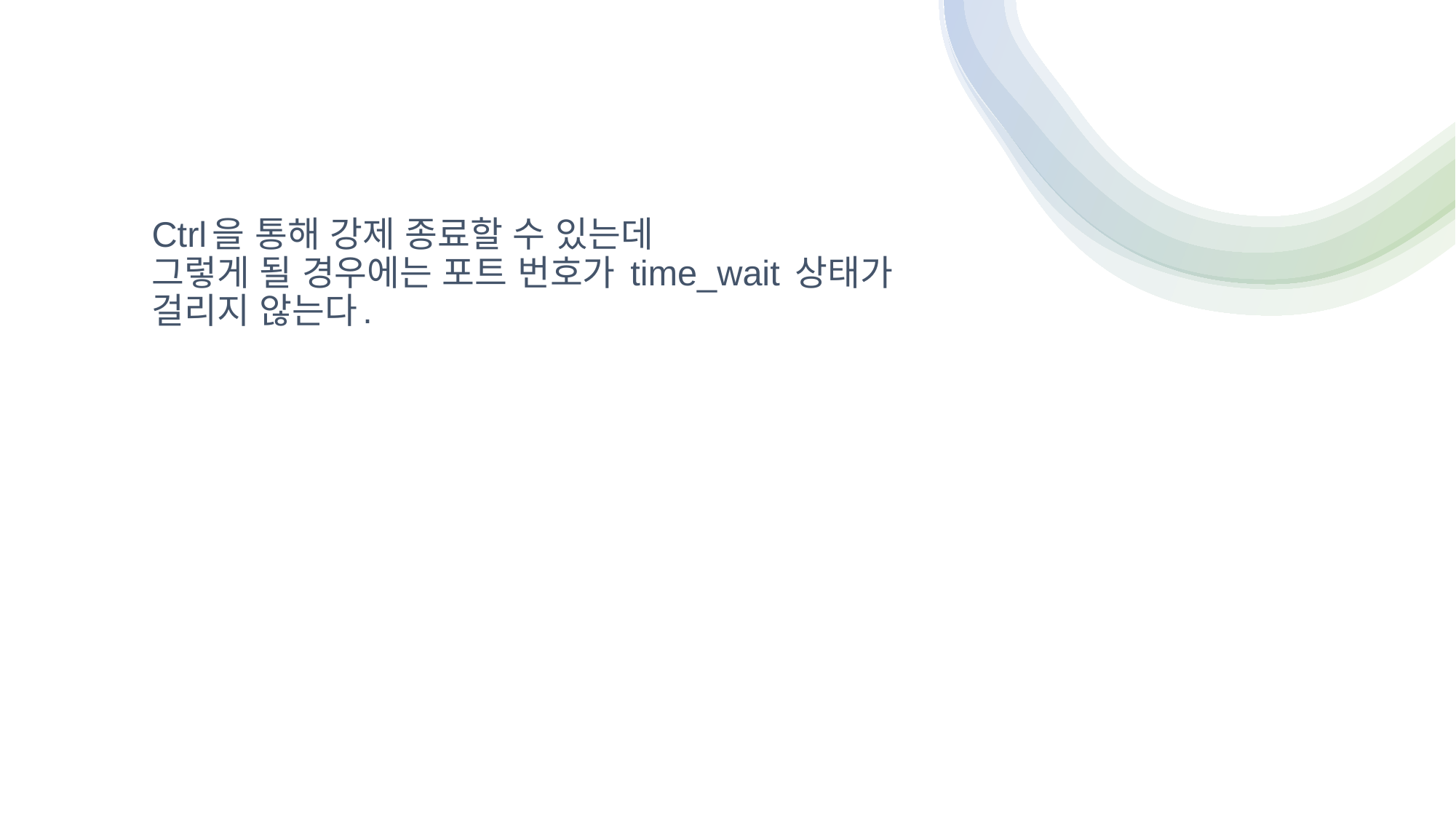

# Ctrl을 통해 강제 종료할 수 있는데 그렇게 될 경우에는 포트 번호가 time_wait 상태가 걸리지 않는다.